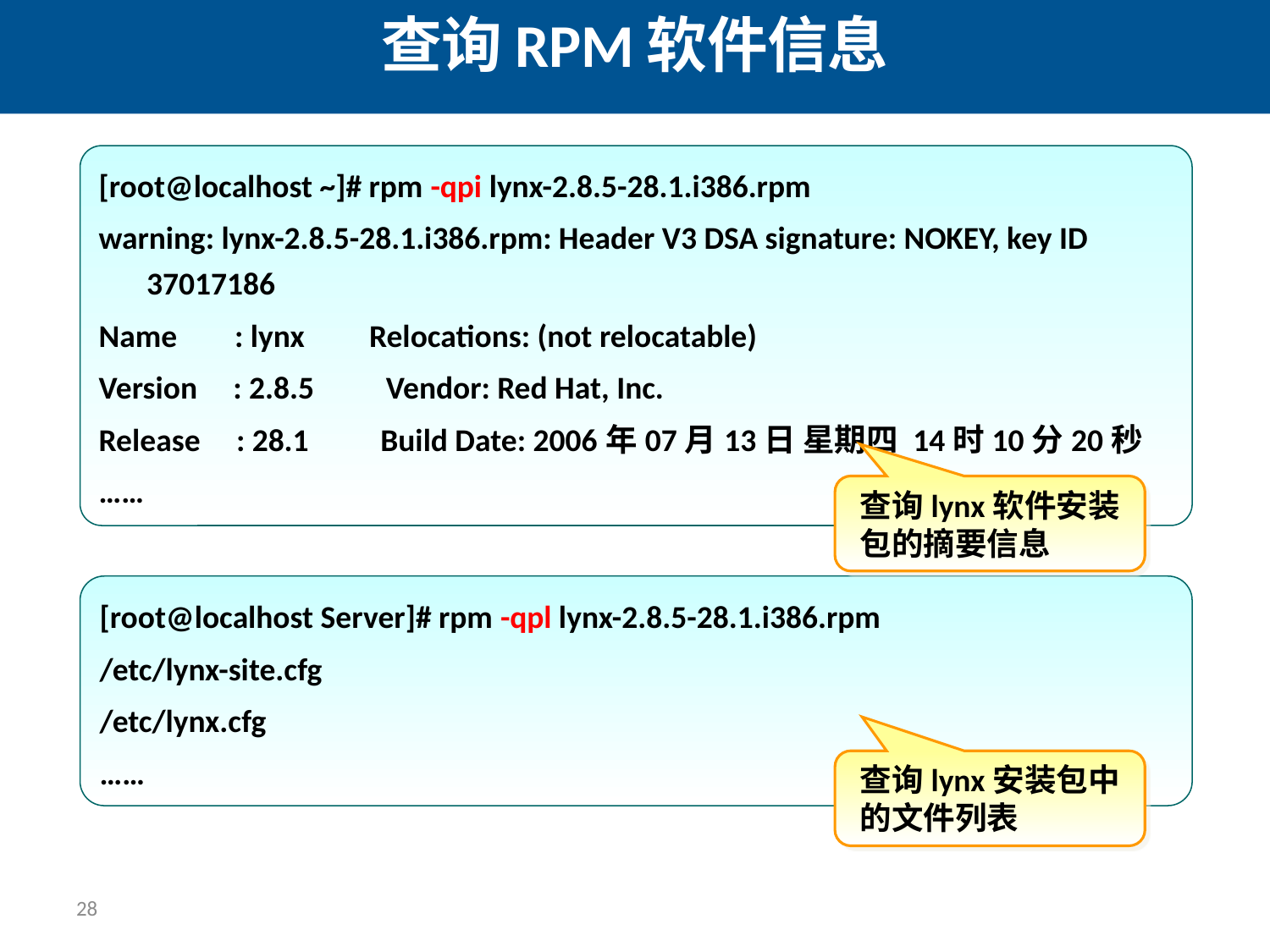

# 查询RPM软件信息
[root@localhost ~]# rpm -qpi lynx-2.8.5-28.1.i386.rpm
warning: lynx-2.8.5-28.1.i386.rpm: Header V3 DSA signature: NOKEY, key ID 37017186
Name        : lynx         Relocations: (not relocatable)
Version     : 2.8.5          Vendor: Red Hat, Inc.
Release     : 28.1          Build Date: 2006年07月13日 星期四 14时10分20秒
……
查询lynx软件安装包的摘要信息
[root@localhost Server]# rpm -qpl lynx-2.8.5-28.1.i386.rpm
/etc/lynx-site.cfg
/etc/lynx.cfg
……
查询lynx安装包中的文件列表
28